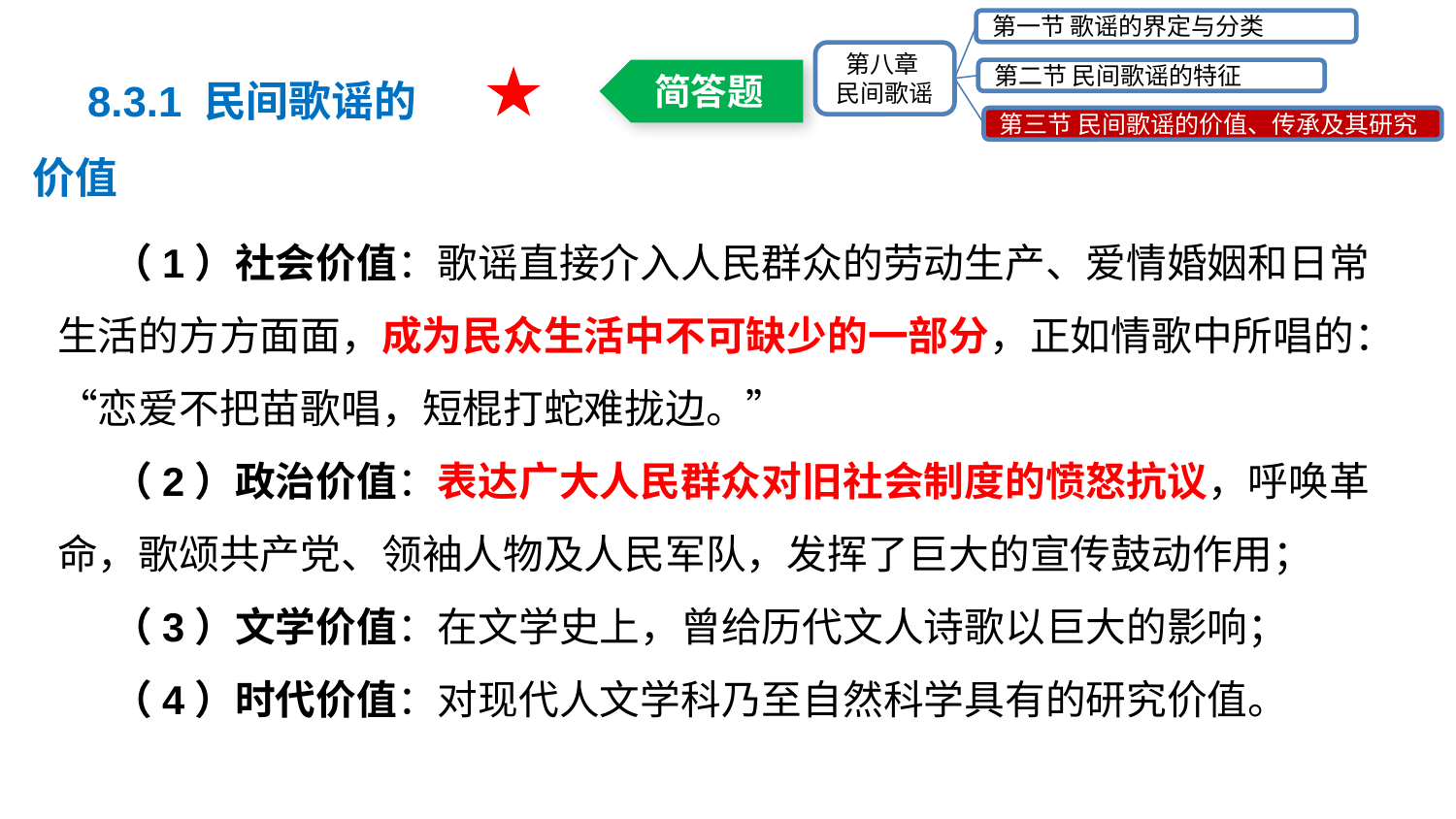

第一节 歌谣的界定与分类
第八章
民间歌谣
第二节 民间歌谣的特征
第三节 民间歌谣的价值、传承及其研究
8.3.1 民间歌谣的价值
简答题

（1）社会价值：歌谣直接介入人民群众的劳动生产、爱情婚姻和日常生活的方方面面，成为民众生活中不可缺少的一部分，正如情歌中所唱的：“恋爱不把苗歌唱，短棍打蛇难拢边。”
（2）政治价值：表达广大人民群众对旧社会制度的愤怒抗议，呼唤革命，歌颂共产党、领袖人物及人民军队，发挥了巨大的宣传鼓动作用；
（3）文学价值：在文学史上，曾给历代文人诗歌以巨大的影响；
（4）时代价值：对现代人文学科乃至自然科学具有的研究价值。